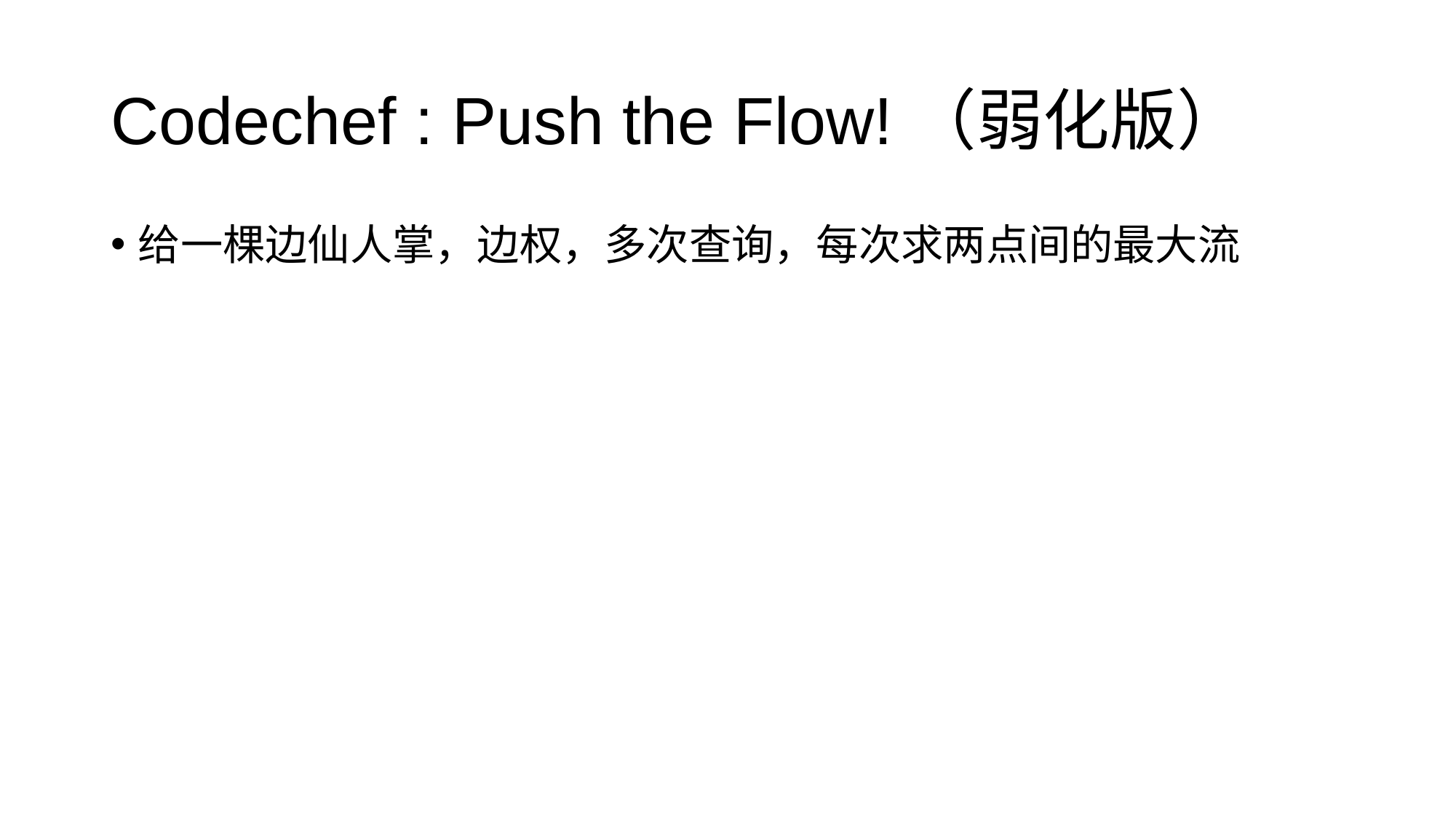

# Codechef : Push the Flow!（弱化版）
给一棵边仙人掌，边权，多次查询，每次求两点间的最大流